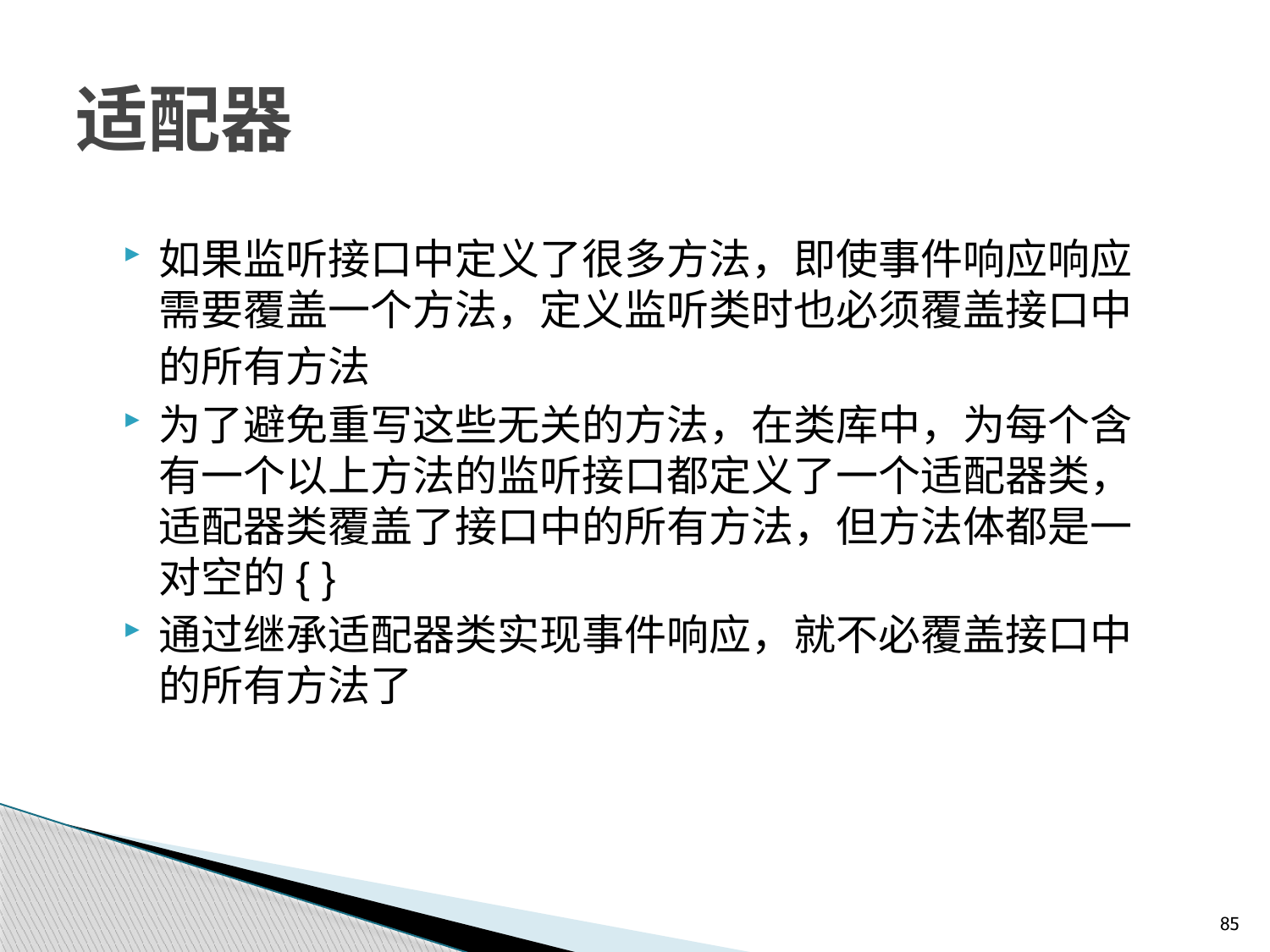

# 适配器
如果监听接口中定义了很多方法，即使事件响应响应需要覆盖一个方法，定义监听类时也必须覆盖接口中的所有方法
为了避免重写这些无关的方法，在类库中，为每个含有一个以上方法的监听接口都定义了一个适配器类，适配器类覆盖了接口中的所有方法，但方法体都是一对空的{ }
通过继承适配器类实现事件响应，就不必覆盖接口中的所有方法了
85